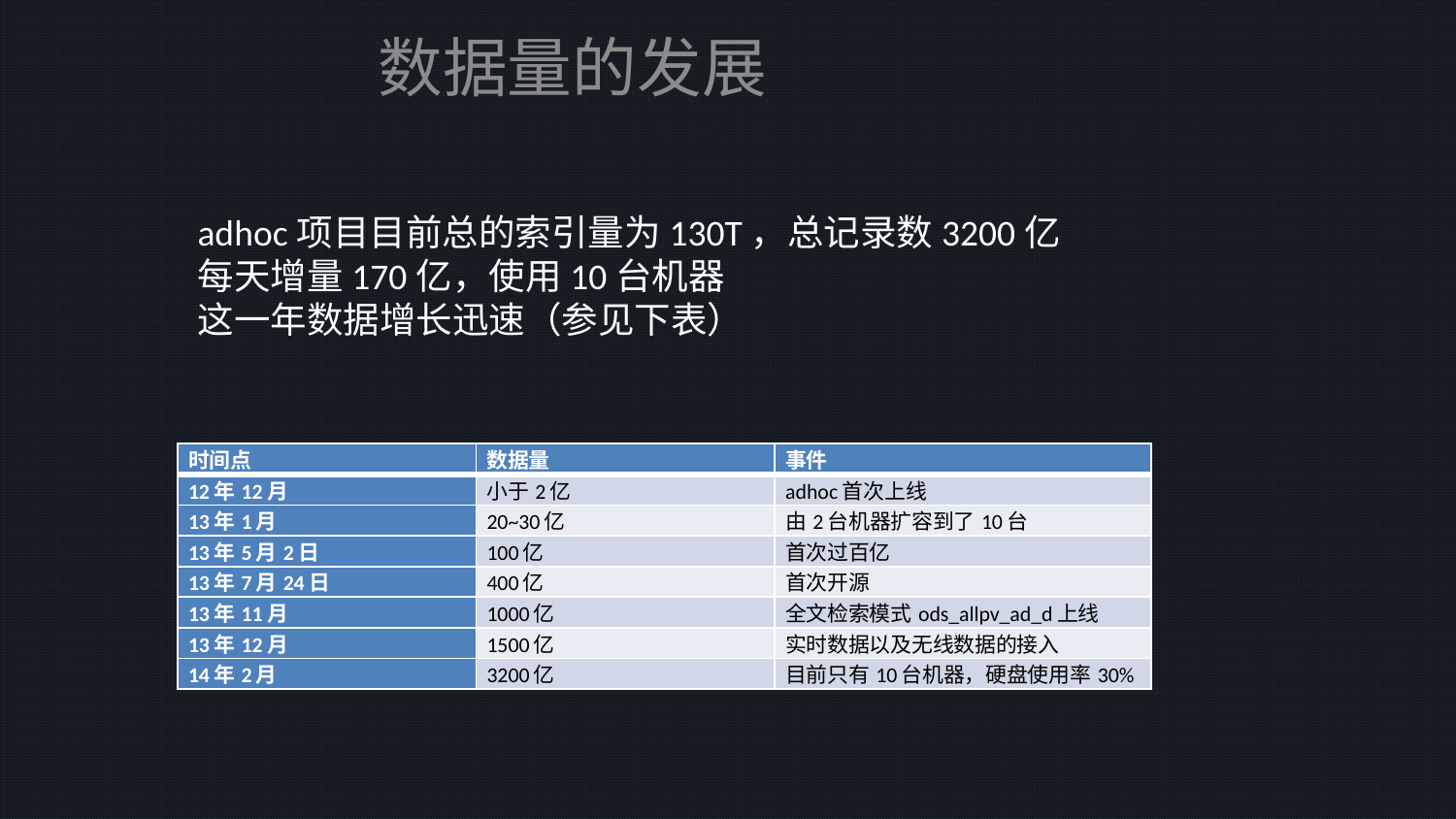

数据量的发展
adhoc项目目前总的索引量为130T，总记录数3200亿
每天增量170亿，使用10台机器
这一年数据增长迅速（参见下表）
| 时间点 | 数据量 | 事件 |
| --- | --- | --- |
| 12年12月 | 小于2亿 | adhoc首次上线 |
| 13年1月 | 20~30亿 | 由2台机器扩容到了10台 |
| 13年5月2日 | 100亿 | 首次过百亿 |
| 13年7月24日 | 400亿 | 首次开源 |
| 13年11月 | 1000亿 | 全文检索模式ods\_allpv\_ad\_d上线 |
| 13年12月 | 1500亿 | 实时数据以及无线数据的接入 |
| 14年2月 | 3200亿 | 目前只有10台机器，硬盘使用率30% |